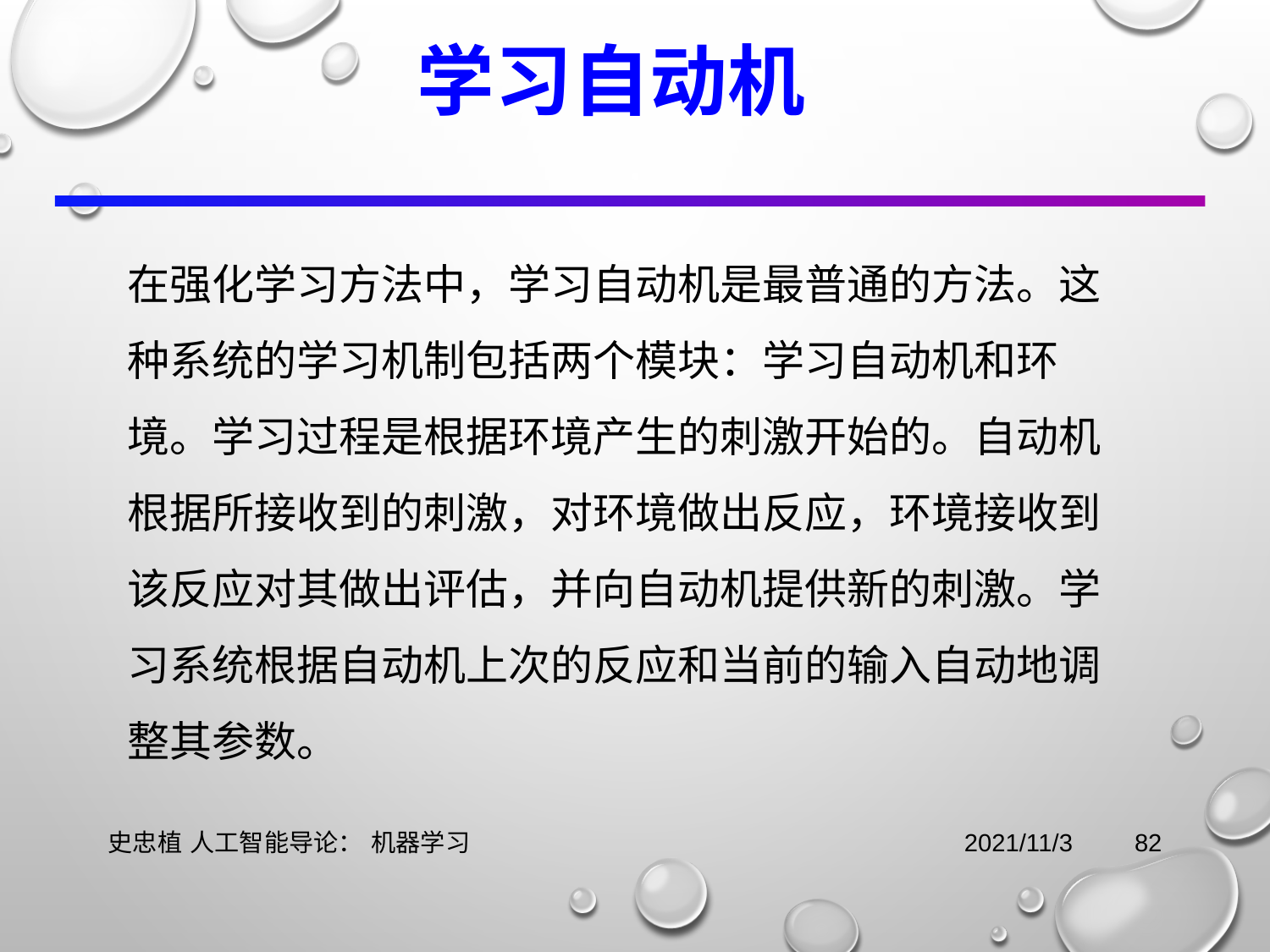

学习自动机
在强化学习方法中，学习自动机是最普通的方法。这种系统的学习机制包括两个模块：学习自动机和环境。学习过程是根据环境产生的刺激开始的。自动机根据所接收到的刺激，对环境做出反应，环境接收到该反应对其做出评估，并向自动机提供新的刺激。学习系统根据自动机上次的反应和当前的输入自动地调整其参数。
史忠植 人工智能导论： 机器学习
2021/11/3
82